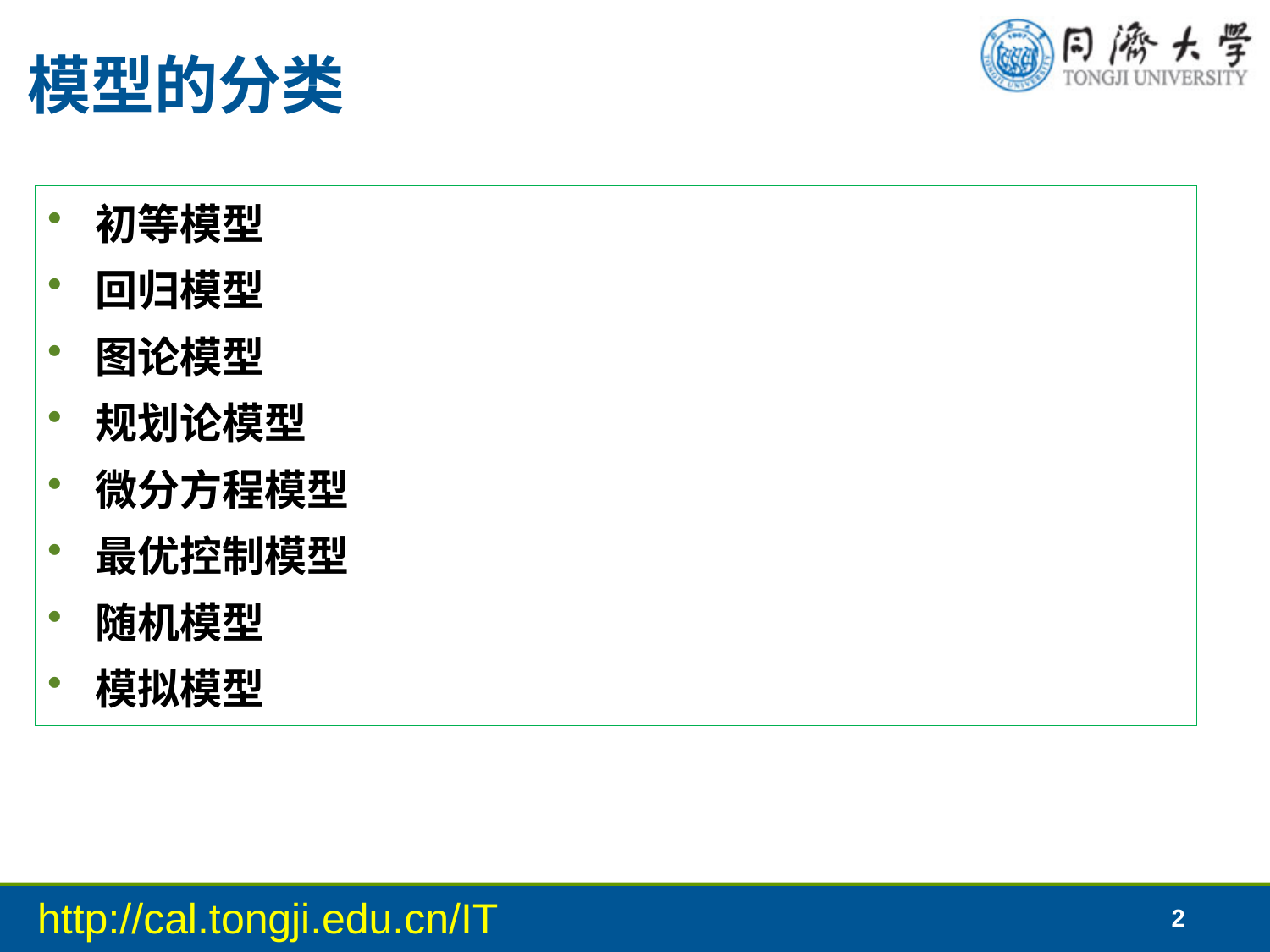

# 模型的分类
初等模型
回归模型
图论模型
规划论模型
微分方程模型
最优控制模型
随机模型
模拟模型